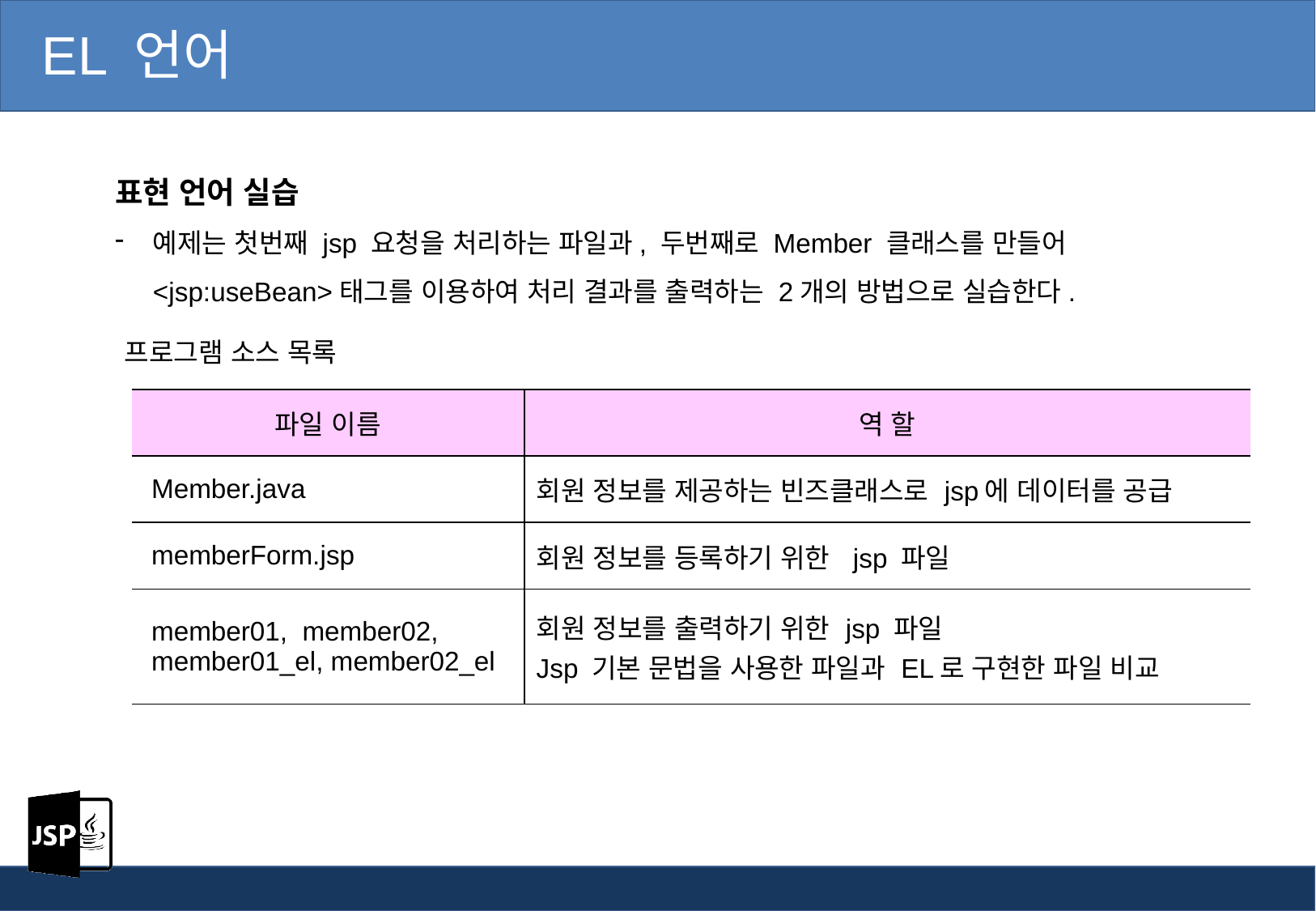

EL 언어
표현 언어 실습
예제는 첫번째 jsp 요청을 처리하는 파일과, 두번째로 Member 클래스를 만들어 <jsp:useBean>태그를 이용하여 처리 결과를 출력하는 2개의 방법으로 실습한다.
프로그램 소스 목록
| 파일 이름 | 역 할 |
| --- | --- |
| Member.java | 회원 정보를 제공하는 빈즈클래스로 jsp에 데이터를 공급 |
| memberForm.jsp | 회원 정보를 등록하기 위한 jsp 파일 |
| member01, member02, member01\_el, member02\_el | 회원 정보를 출력하기 위한 jsp 파일 Jsp 기본 문법을 사용한 파일과 EL로 구현한 파일 비교 |